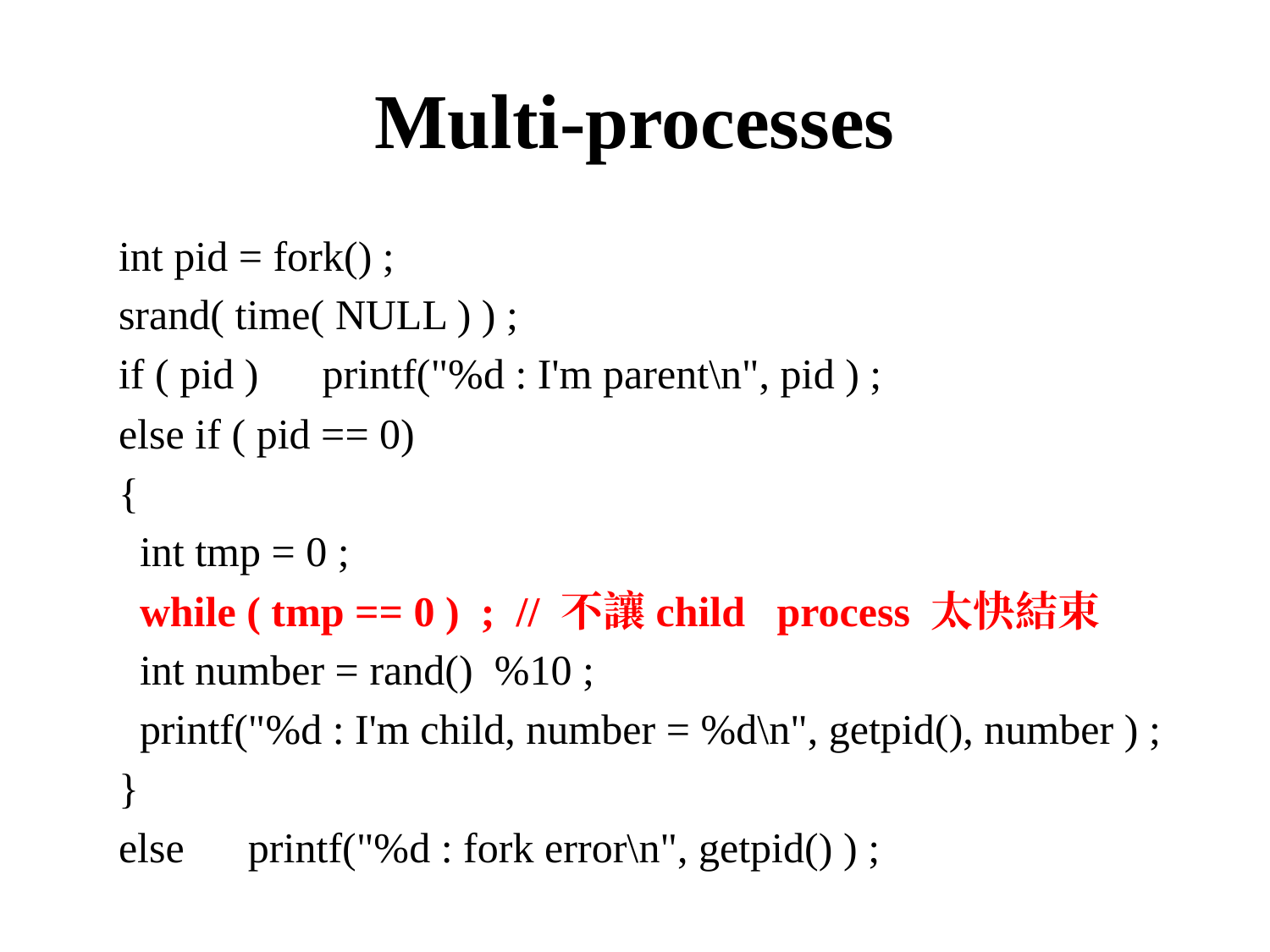

Multi-processes
    int pid = fork() ;
    srand( time( NULL ) ) ;
    if ( pid )      printf("%d : I'm parent\n", pid ) ;
    else if ( pid == 0)
    {
      int tmp = 0 ;
      while ( tmp == 0 )  ;  // 不讓child   process 太快結束
      int number = rand()  %10 ;
      printf("%d : I'm child, number = %d\n", getpid(), number ) ;
    }
    else      printf("%d : fork error\n", getpid() ) ;